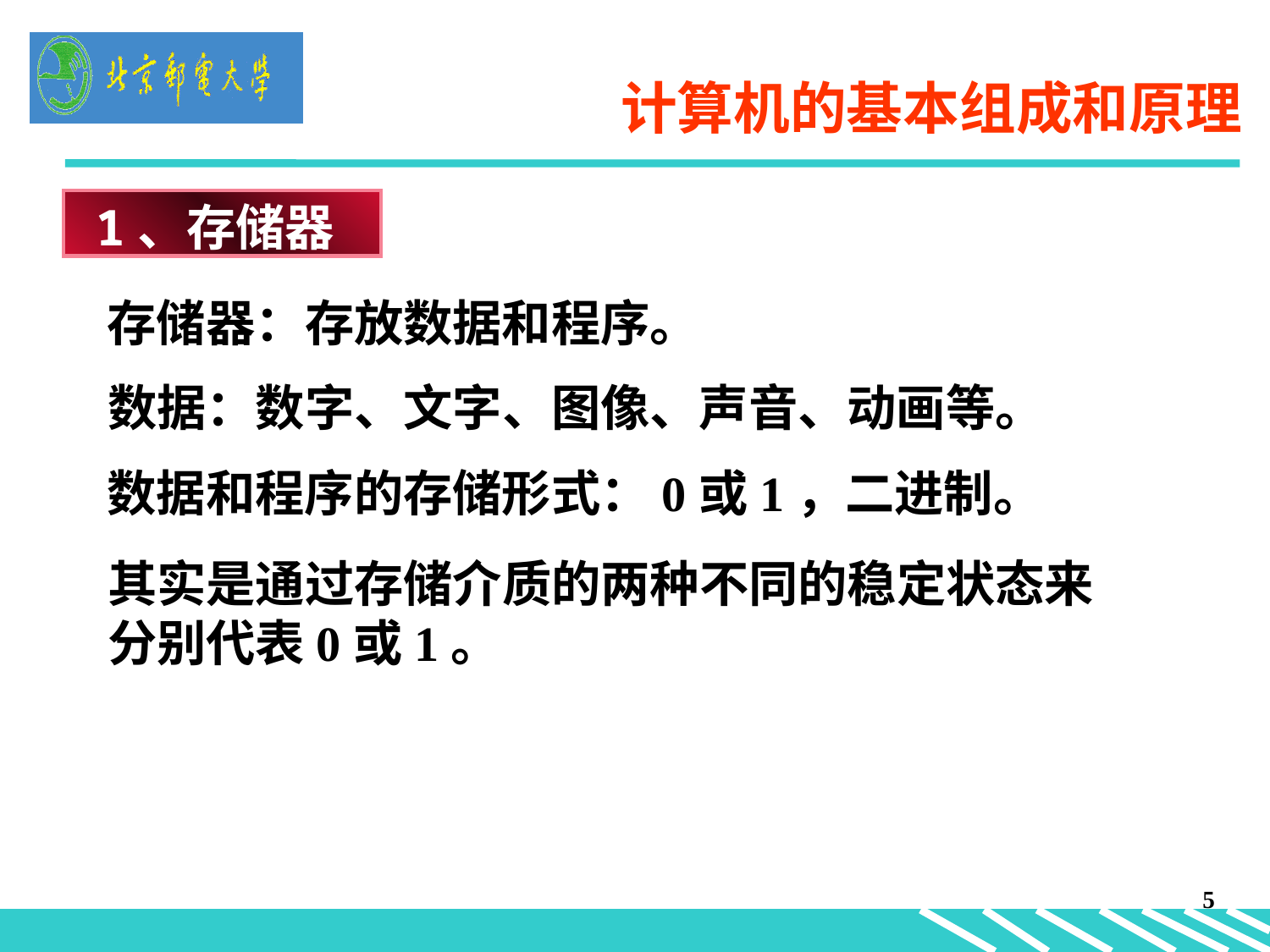

计算机的基本组成和原理

1、存储器
存储器：存放数据和程序。
数据：数字、文字、图像、声音、动画等。
数据和程序的存储形式：0或1，二进制。
其实是通过存储介质的两种不同的稳定状态来分别代表0或1。
5